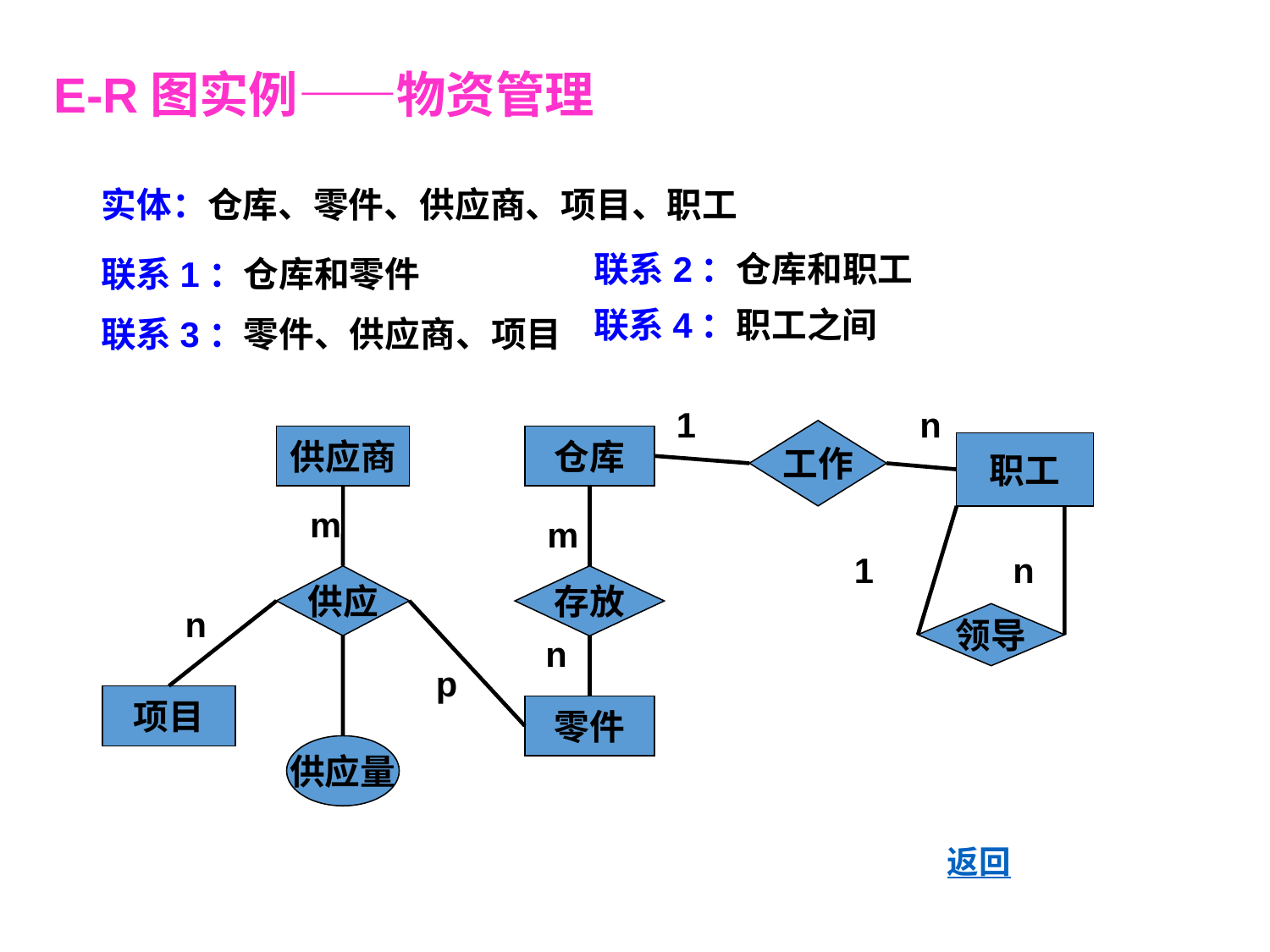

# E-R图实例——物资管理
实体：仓库、零件、供应商、项目、职工
联系2：仓库和职工
联系1：仓库和零件
联系4：职工之间
联系3：零件、供应商、项目
1
n
工作
职工
供应商
m
供应
n
p
项目
供应量
仓库
m
存放
n
零件
1
n
领导
返回